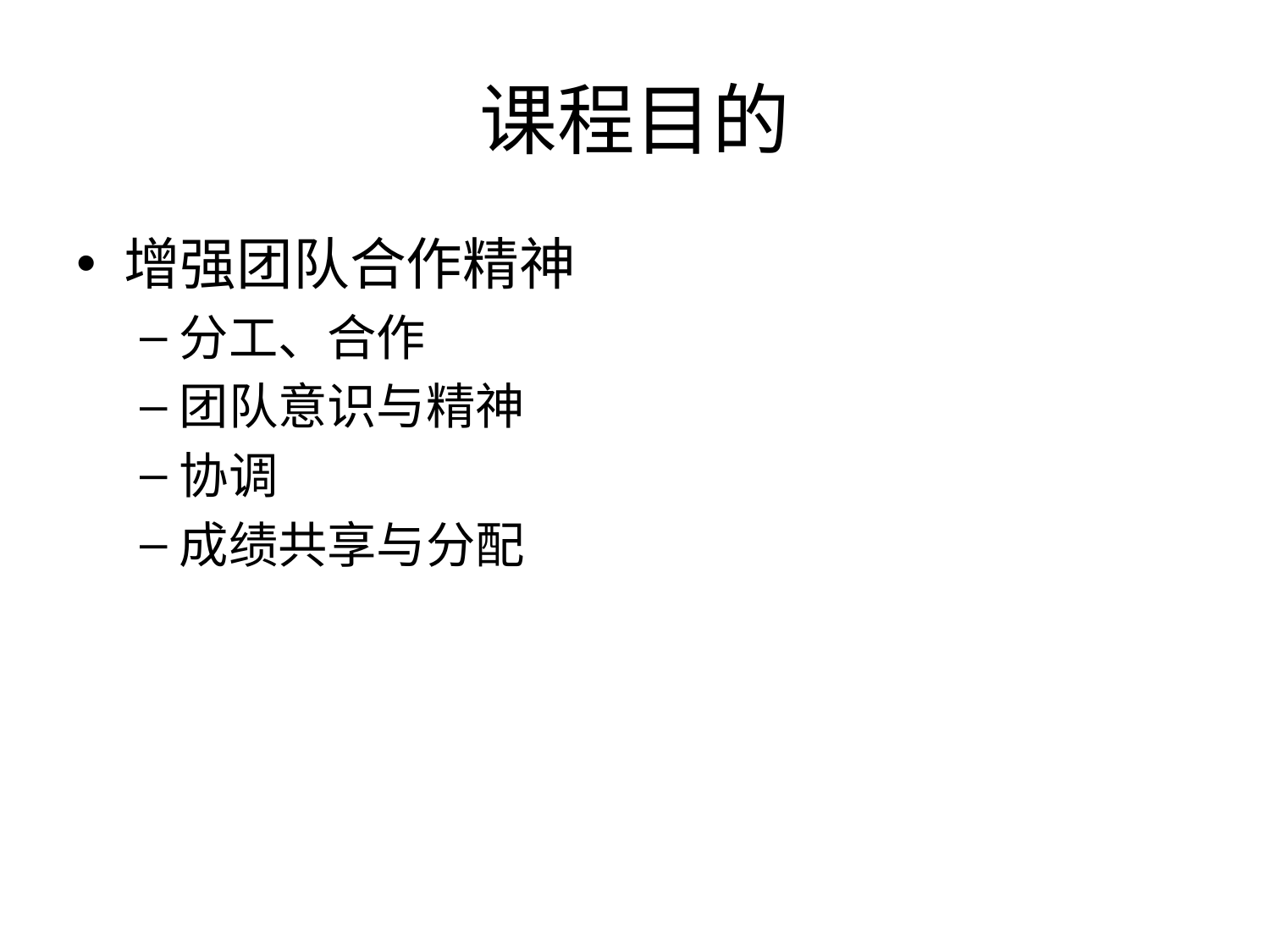

# 课程目的
增强团队合作精神
分工、合作
团队意识与精神
协调
成绩共享与分配